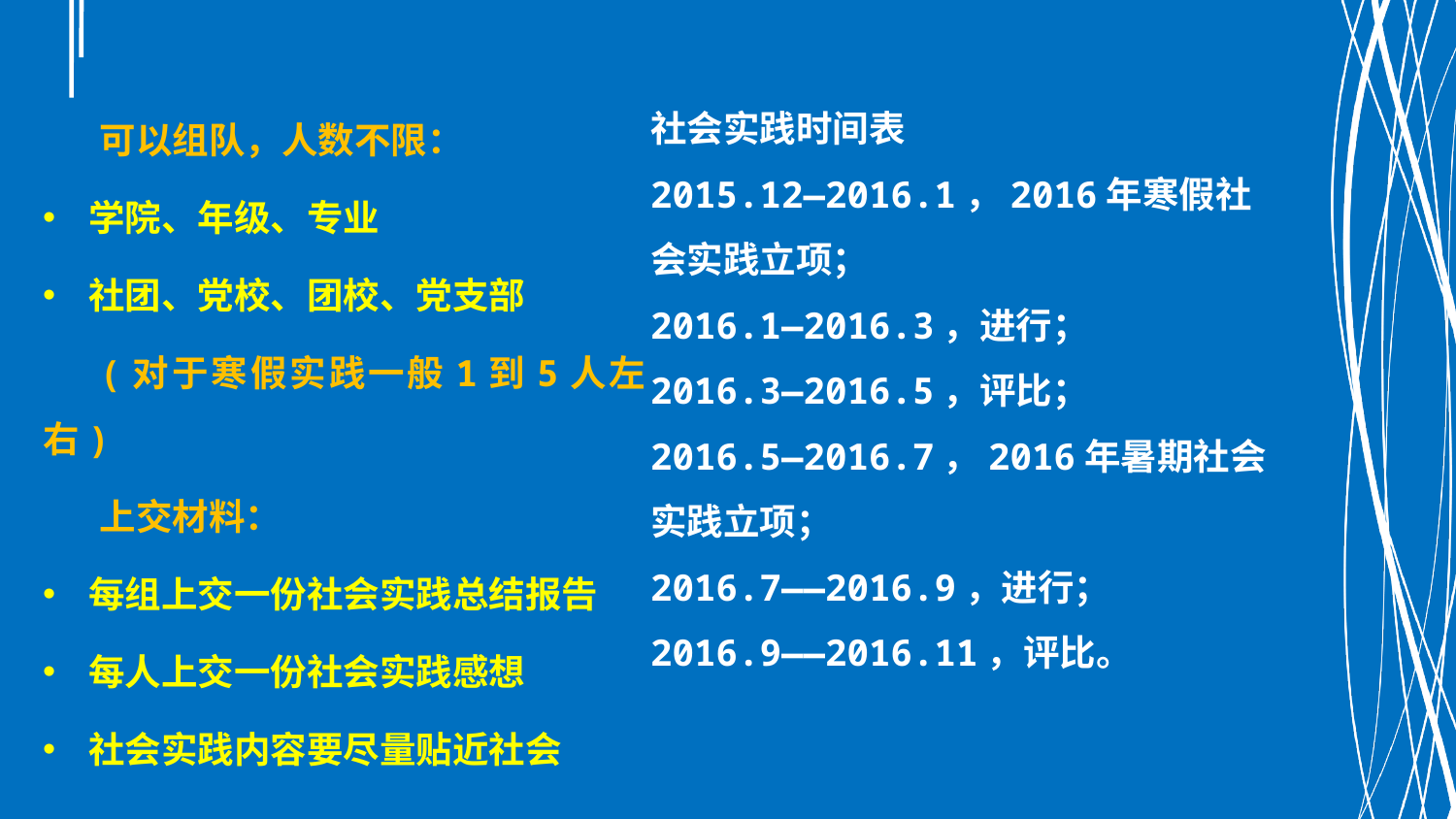

社会实践时间表
2015.12—2016.1，2016年寒假社会实践立项；
2016.1—2016.3，进行；
2016.3—2016.5，评比；
2016.5—2016.7，2016年暑期社会实践立项；
2016.7——2016.9，进行；
2016.9——2016.11，评比。

可以组队，人数不限：
学院、年级、专业
社团、党校、团校、党支部
(对于寒假实践一般1到5人左右)
上交材料：
每组上交一份社会实践总结报告
每人上交一份社会实践感想
社会实践内容要尽量贴近社会